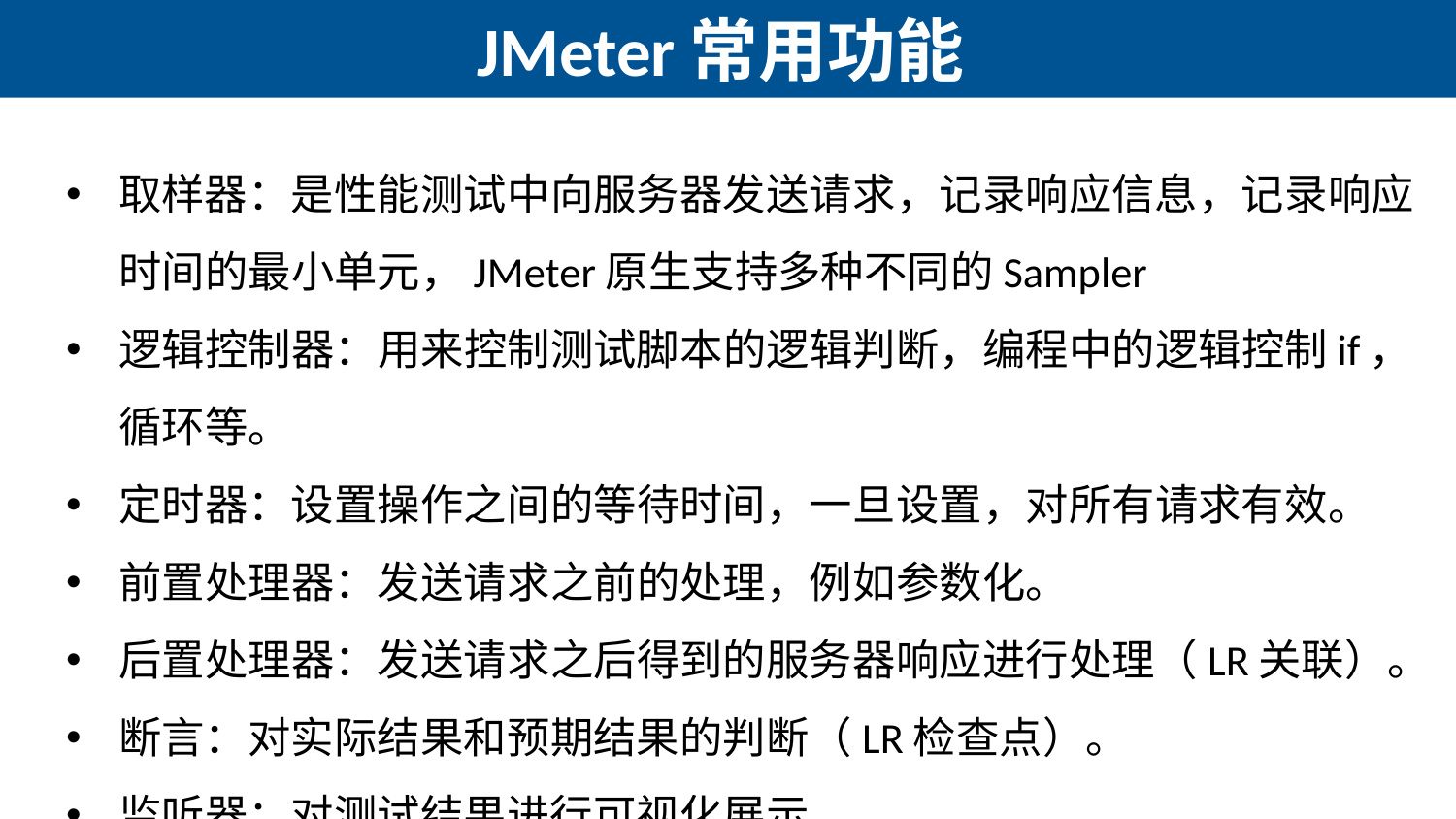

# JMeter常用功能
取样器：是性能测试中向服务器发送请求，记录响应信息，记录响应时间的最小单元，JMeter原生支持多种不同的Sampler
逻辑控制器：用来控制测试脚本的逻辑判断，编程中的逻辑控制if，循环等。
定时器：设置操作之间的等待时间，一旦设置，对所有请求有效。
前置处理器：发送请求之前的处理，例如参数化。
后置处理器：发送请求之后得到的服务器响应进行处理（LR关联）。
断言：对实际结果和预期结果的判断（LR检查点）。
监听器：对测试结果进行可视化展示。